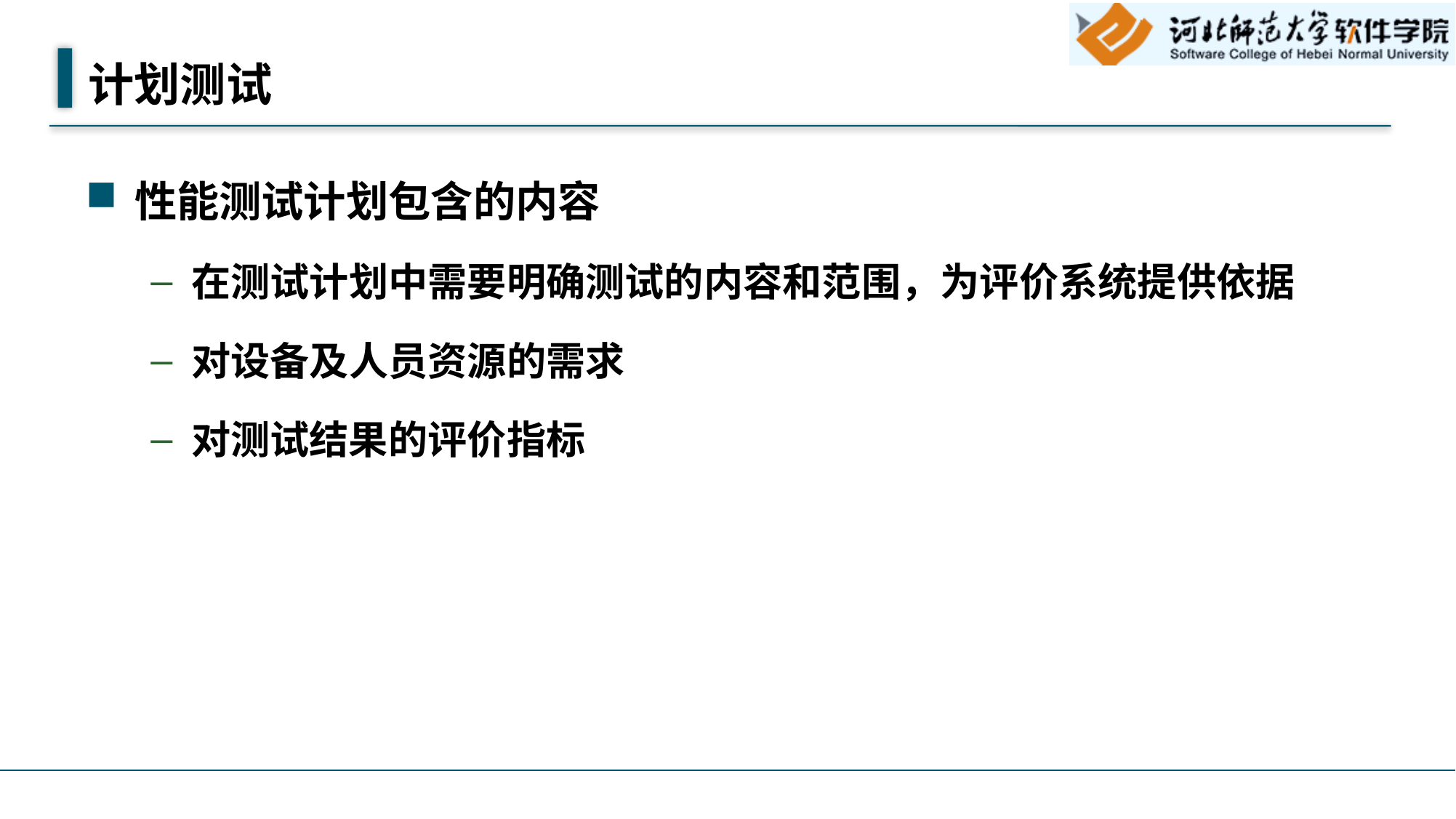

# 计划测试
性能测试计划包含的内容
在测试计划中需要明确测试的内容和范围，为评价系统提供依据
对设备及人员资源的需求
对测试结果的评价指标